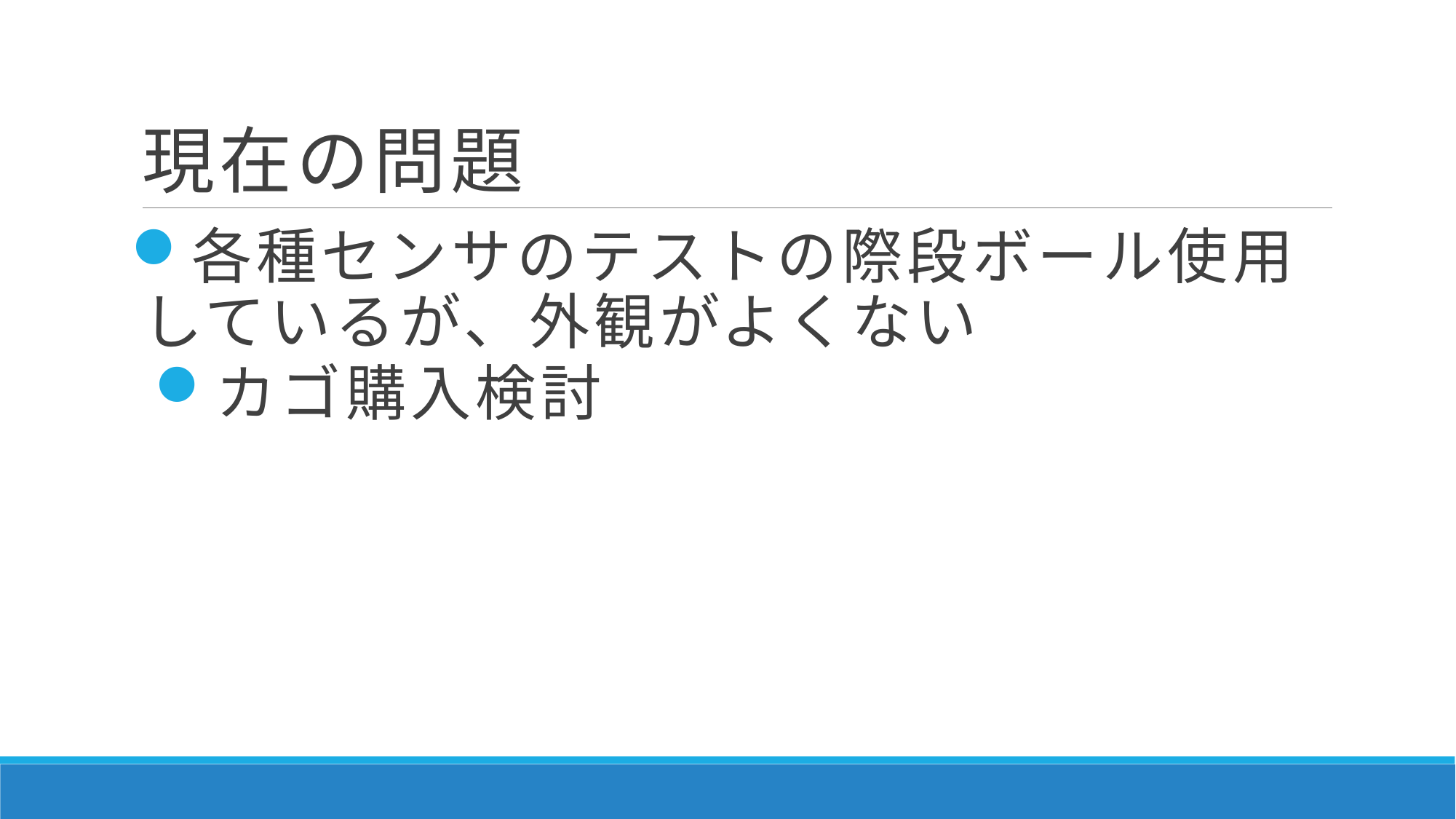

# 現在の問題
各種センサのテストの際段ボール使用しているが、外観がよくない
カゴ購入検討